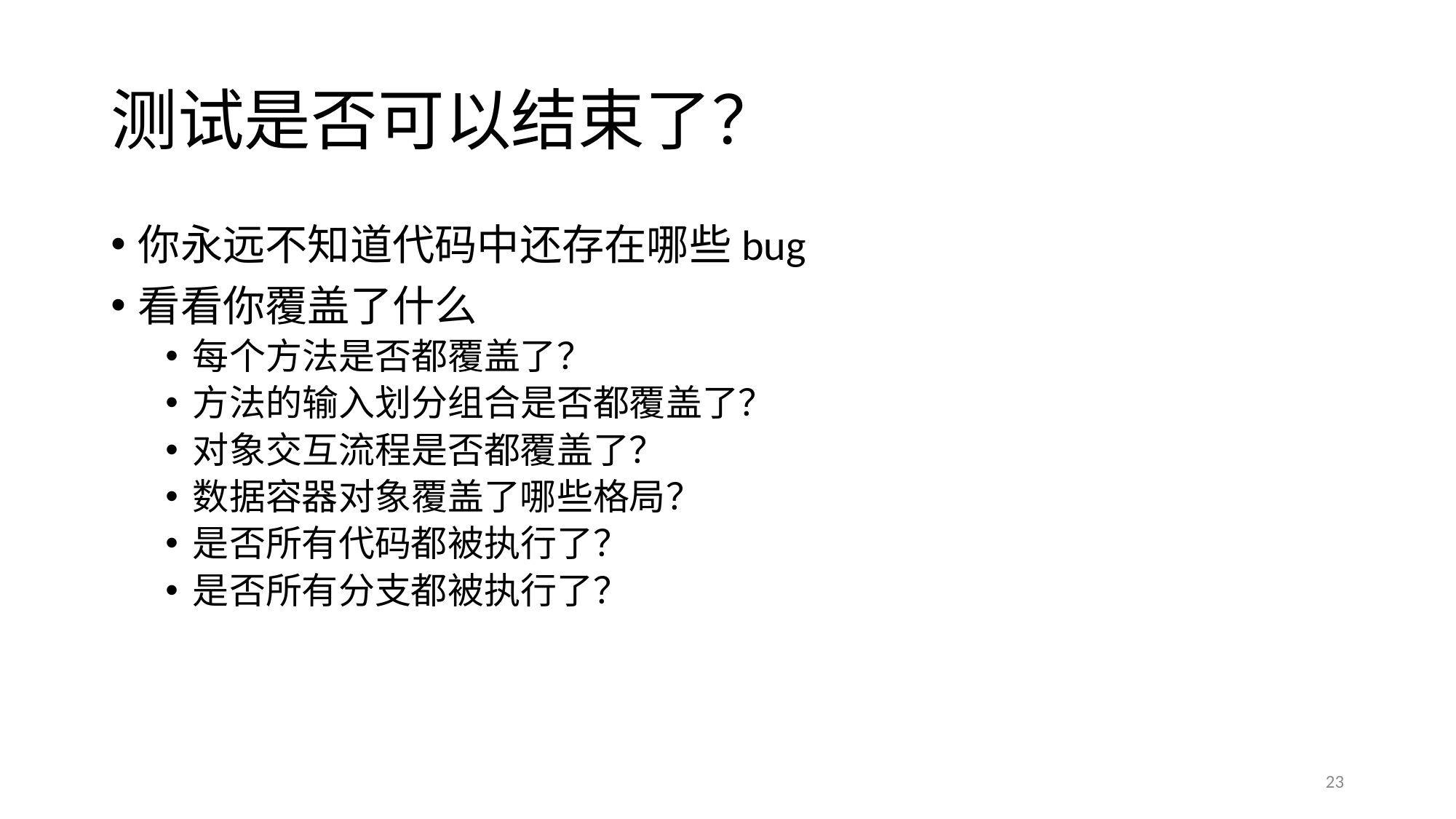

# 测试是否可以结束了？
你永远不知道代码中还存在哪些bug
看看你覆盖了什么
每个方法是否都覆盖了？
方法的输入划分组合是否都覆盖了？
对象交互流程是否都覆盖了？
数据容器对象覆盖了哪些格局？
是否所有代码都被执行了？
是否所有分支都被执行了？
23